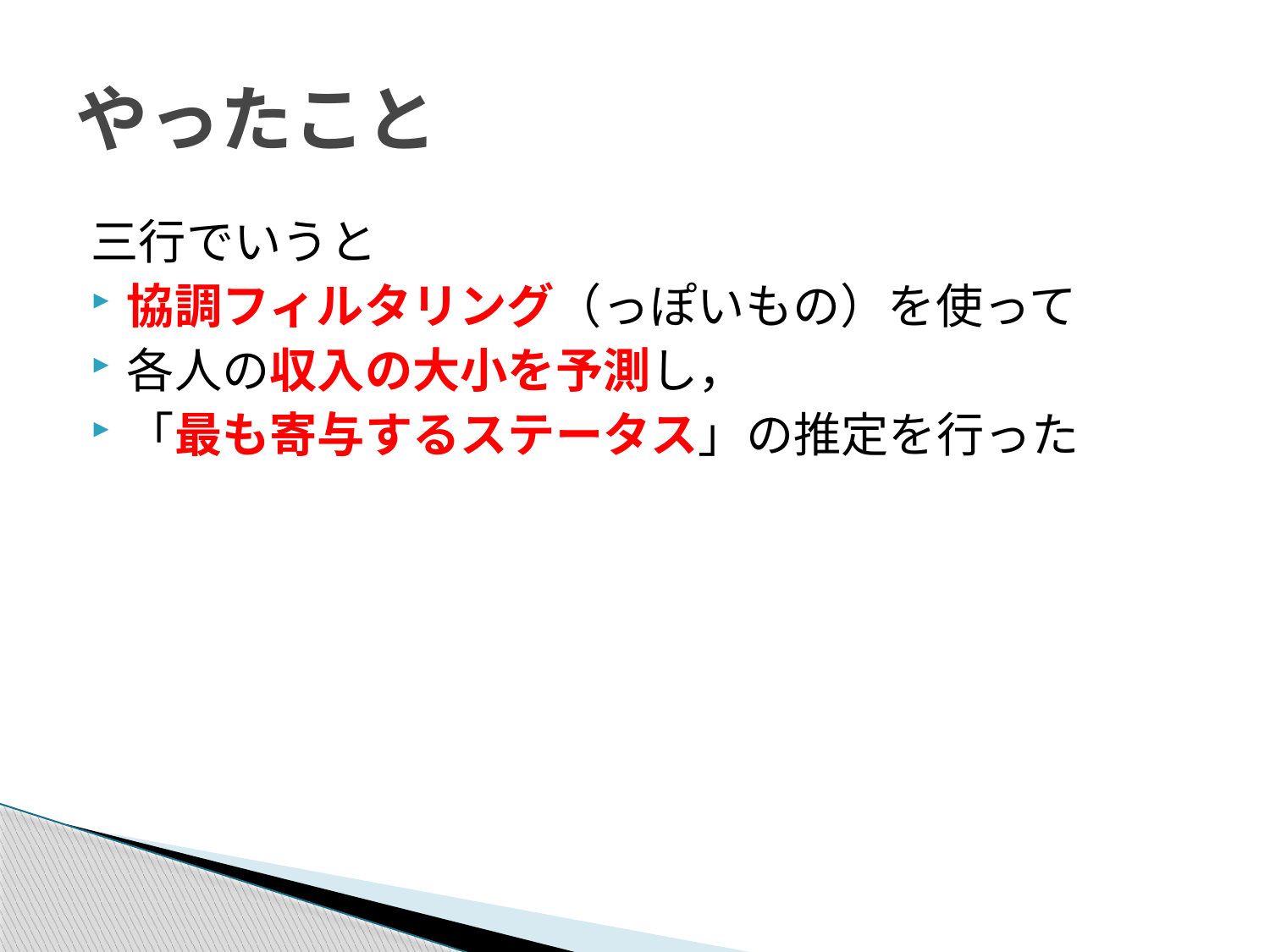

# やったこと
三行でいうと
協調フィルタリング（っぽいもの）を使って
各人の収入の大小を予測し，
「最も寄与するステータス」の推定を行った